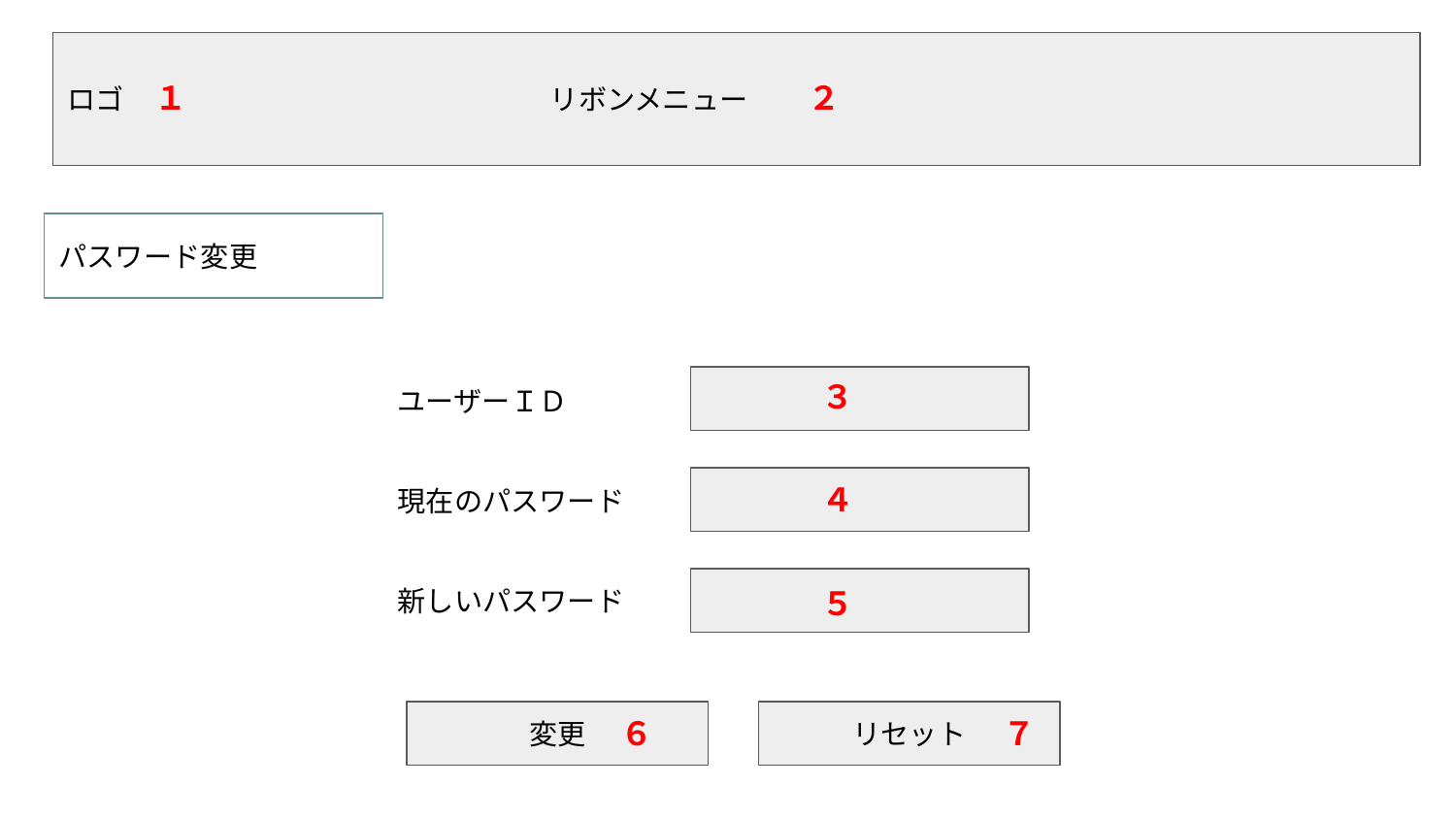

ロゴ　　　　　　　　　　　　　　　リボンメニュー
１
２
パスワード変更
３

ユーザーＩＤ
４

現在のパスワード

新しいパスワード

５
６
７
変更
リセット